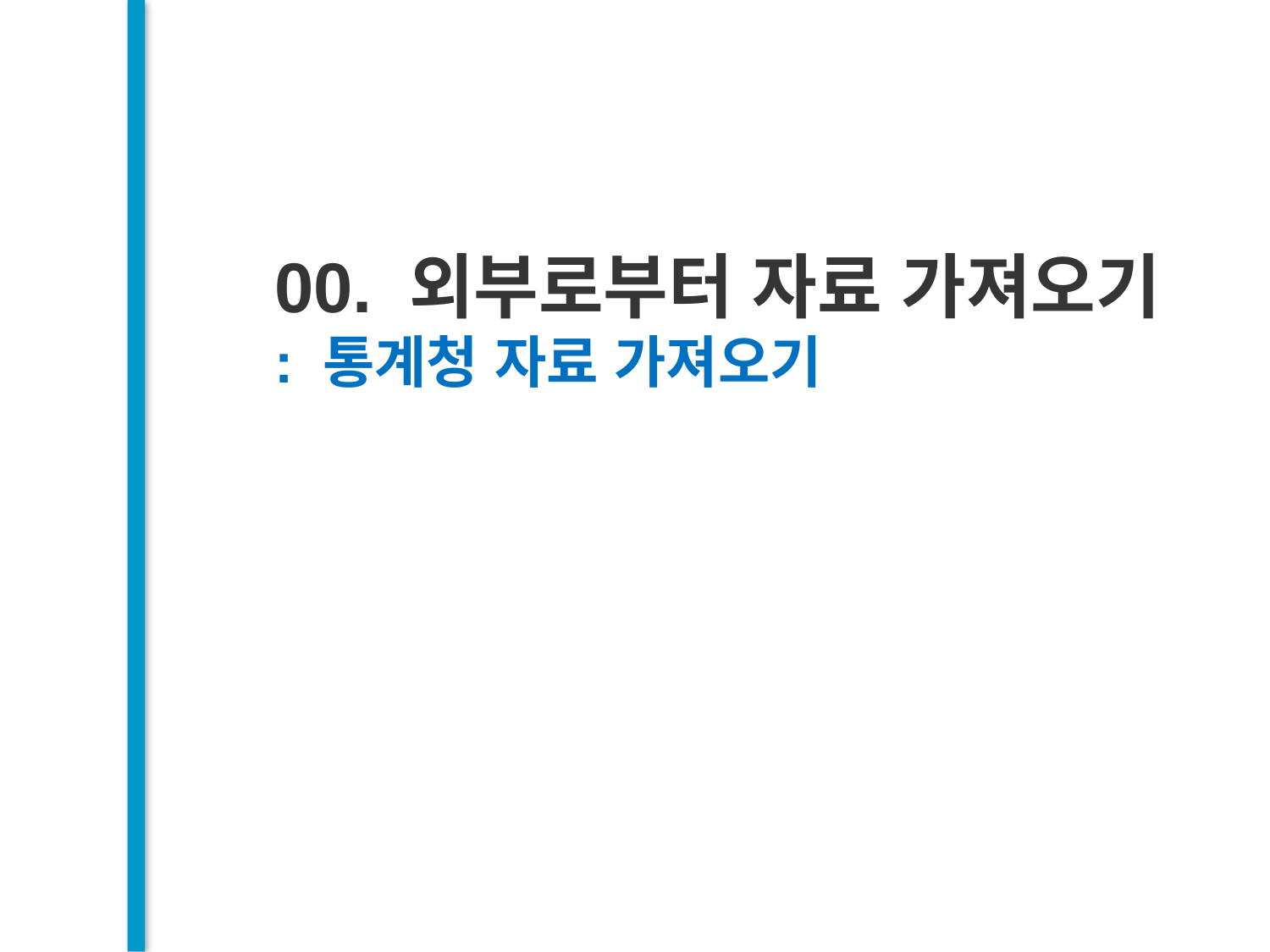

00. 외부로부터 자료 가져오기
: 통계청 자료 가져오기